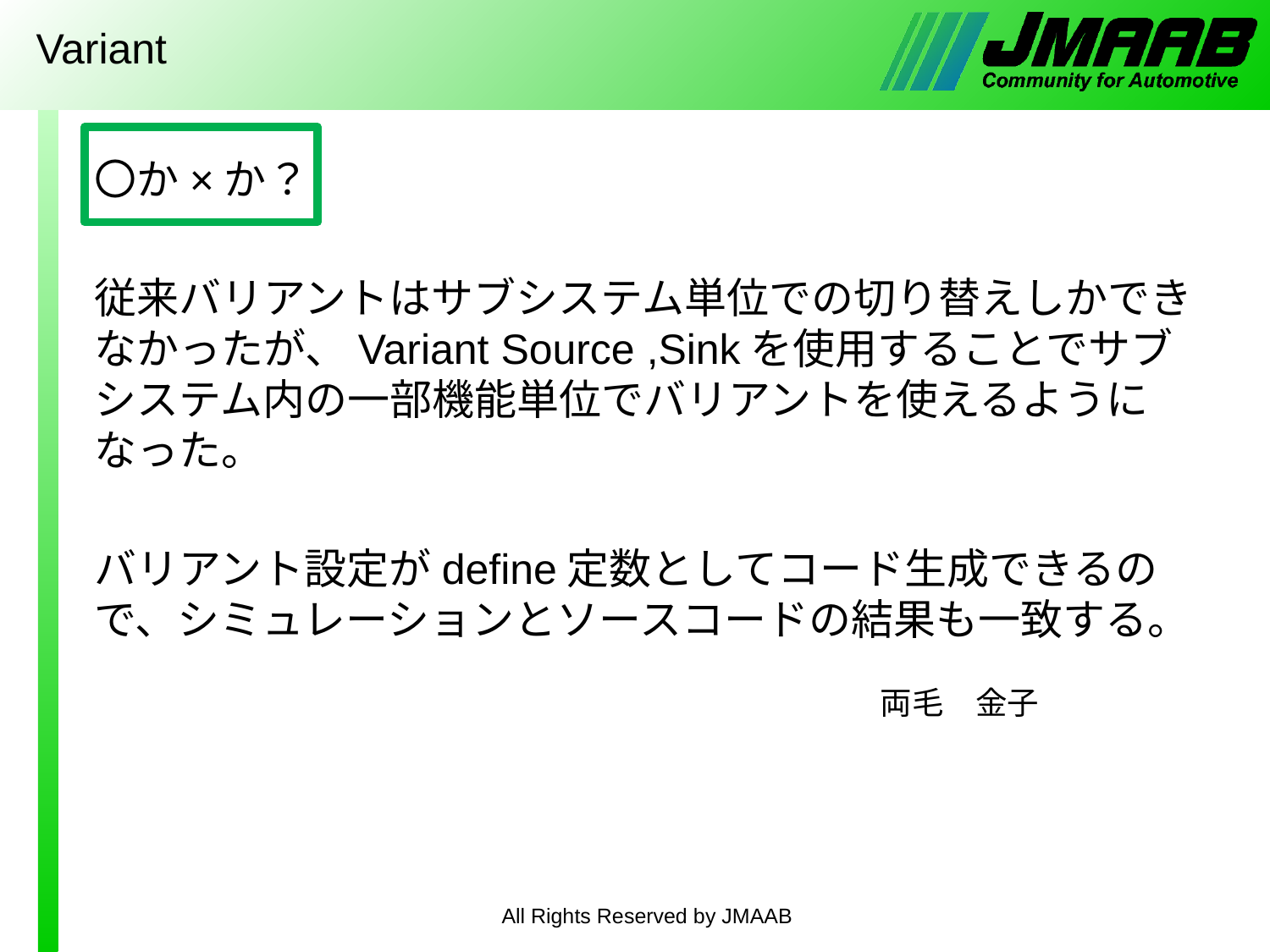

# Variant

〇か×か？

従来バリアントはサブシステム単位での切り替えしかできなかったが、Variant Source ,Sinkを使用することでサブシステム内の一部機能単位でバリアントを使えるようになった。

バリアント設定がdefine定数としてコード生成できるので、シミュレーションとソースコードの結果も一致する。

両毛　金子